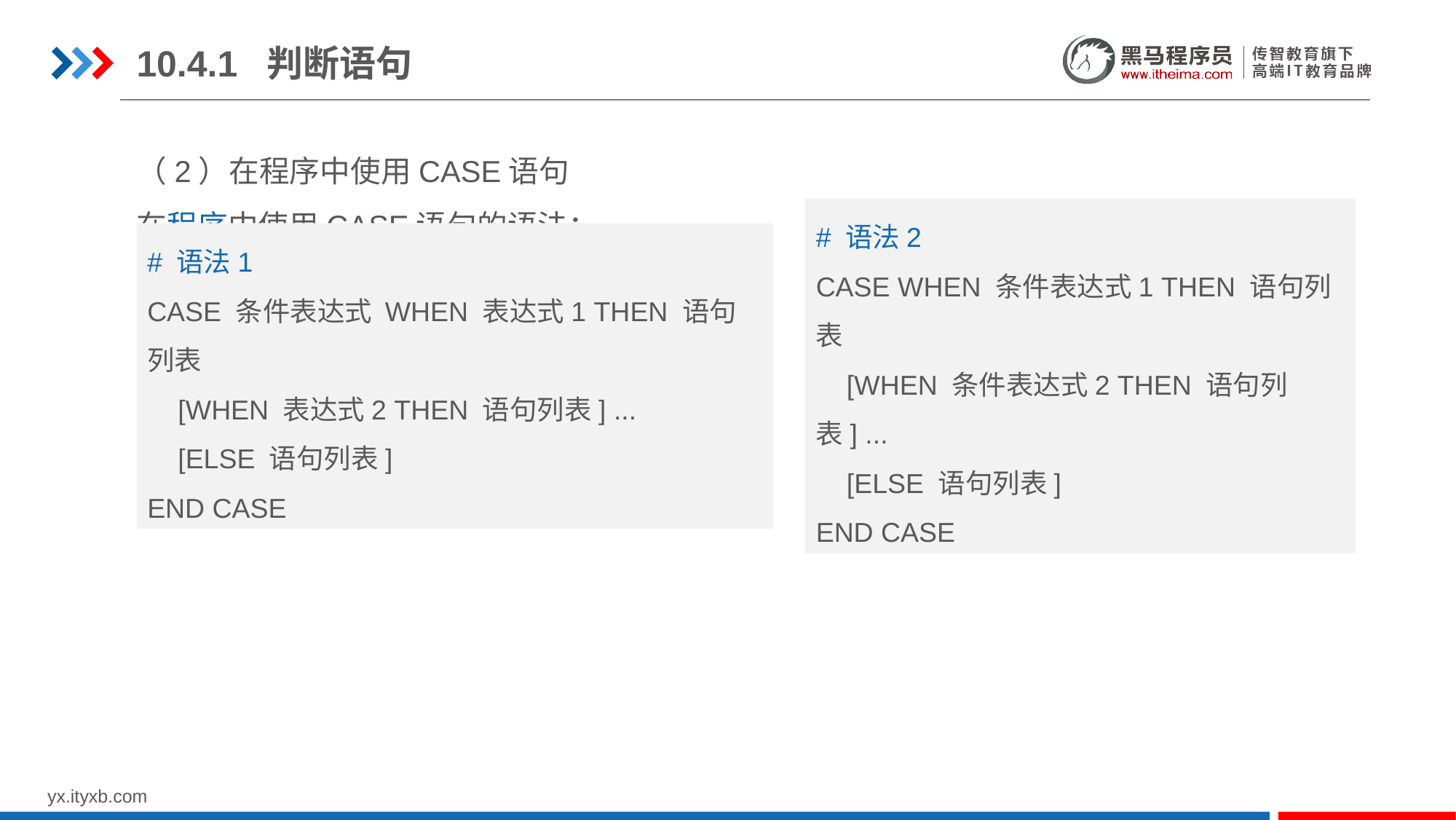

10.4.1  判断语句
（2）在程序中使用CASE语句
在程序中使用CASE语句的语法：
# 语法1
CASE 条件表达式 WHEN 表达式1 THEN 语句列表
    [WHEN 表达式2 THEN 语句列表] ...
    [ELSE 语句列表]
END CASE
# 语法2
CASE WHEN 条件表达式1 THEN 语句列表
    [WHEN 条件表达式2 THEN 语句列表] ...
    [ELSE 语句列表]
END CASE